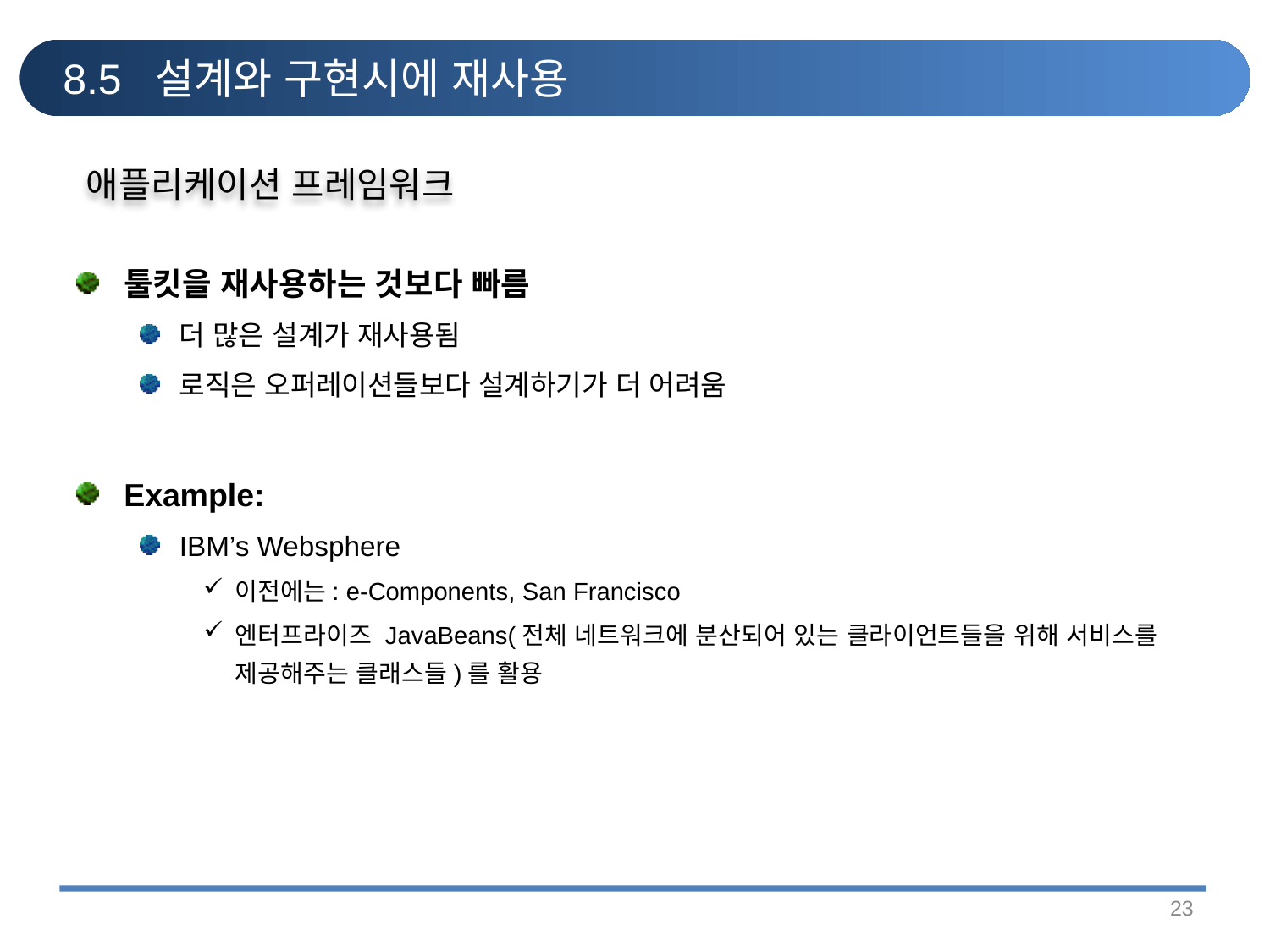

# 8.5  설계와 구현시에 재사용
애플리케이션 프레임워크
툴킷을 재사용하는 것보다 빠름
더 많은 설계가 재사용됨
로직은 오퍼레이션들보다 설계하기가 더 어려움

Example:
IBM’s Websphere
이전에는: e-Components, San Francisco
엔터프라이즈 JavaBeans(전체 네트워크에 분산되어 있는 클라이언트들을 위해 서비스를 제공해주는 클래스들)를 활용
23